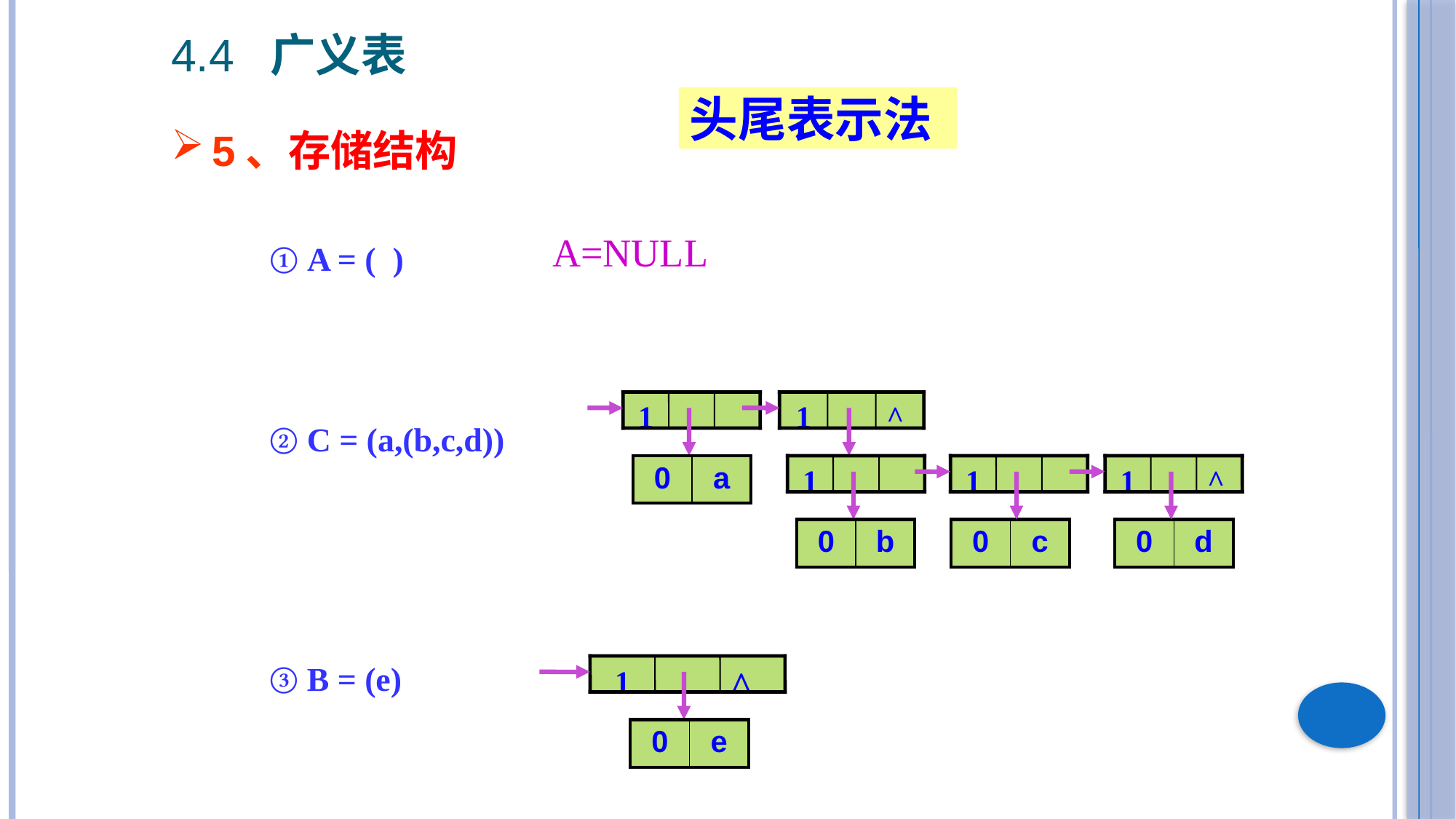

4.4  广义表
头尾表示法
5、存储结构

① A = (  )

② C = (a,(b,c,d))

③ B = (e)

A=NULL
1

1

^

| 0 | a |
| --- | --- |
1

1

1

^

| 0 | b |
| --- | --- |
| 0 | c |
| --- | --- |
| 0 | d |
| --- | --- |

^

1

| 0 | e |
| --- | --- |